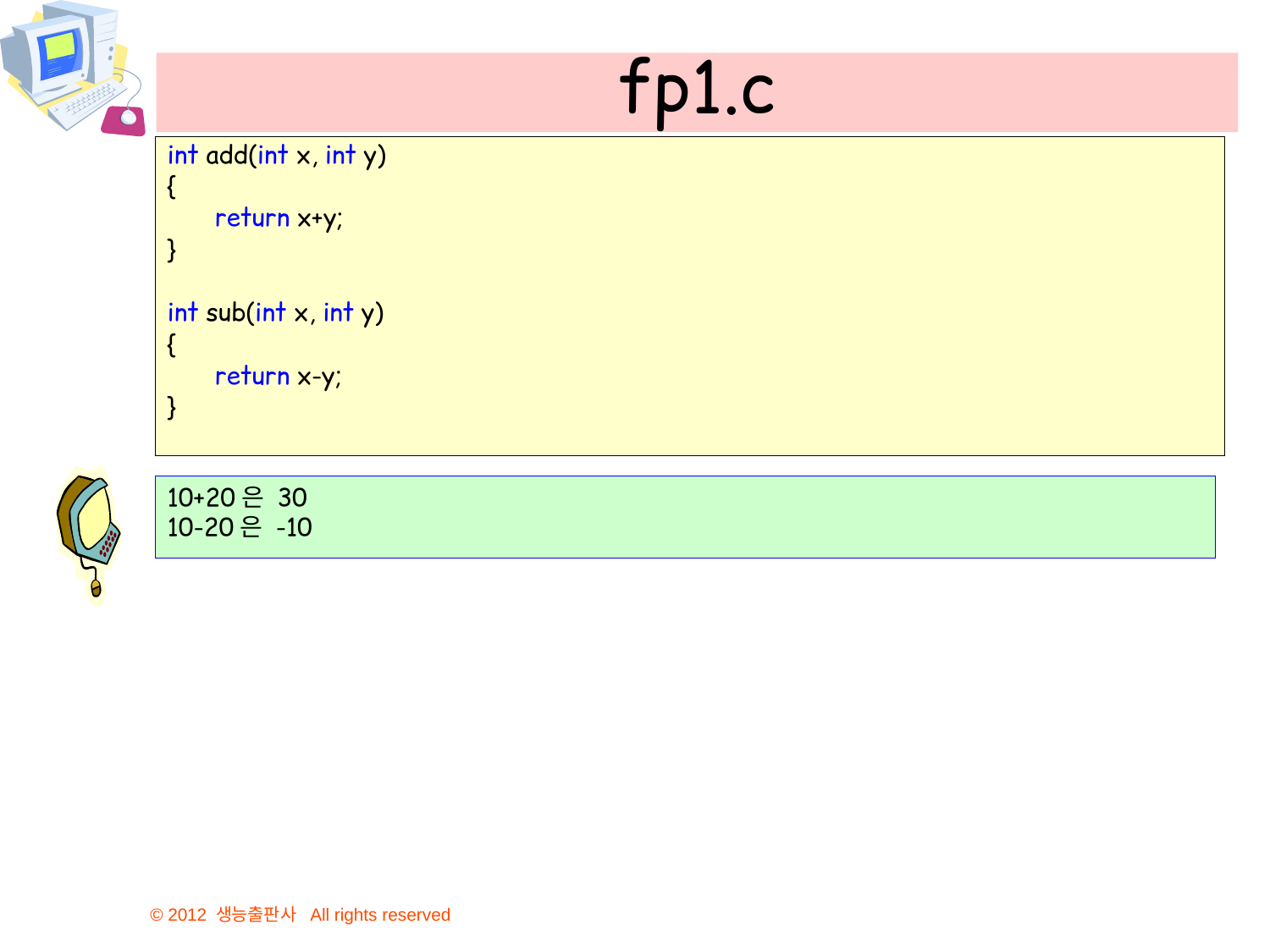

# fp1.c
int add(int x, int y)
{
	return x+y;
}

int sub(int x, int y)
{
	return x-y;
}

10+20은 30
10-20은 -10